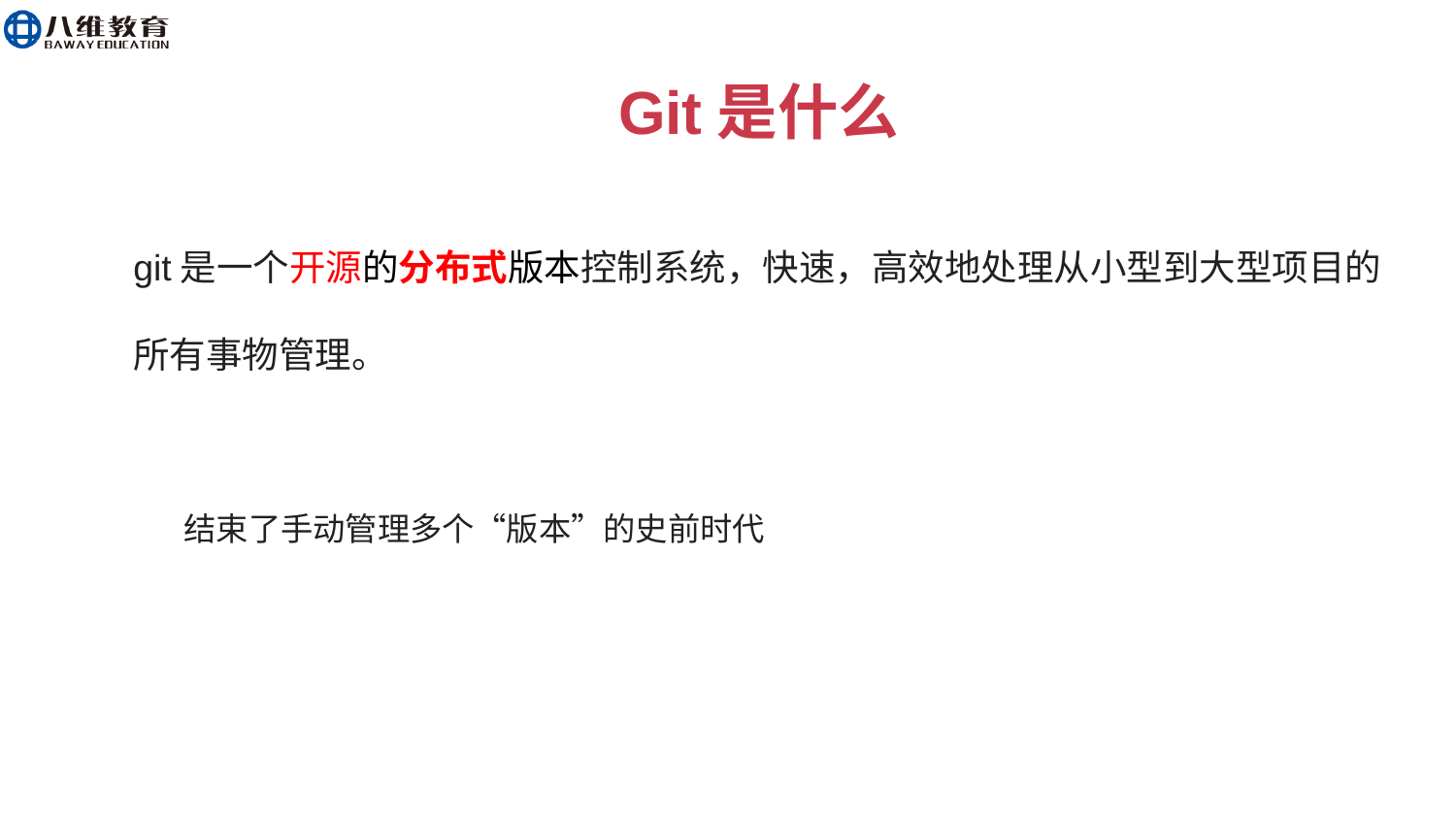

Git是什么
git是一个开源的分布式版本控制系统，快速，高效地处理从小型到大型项目的所有事物管理。

结束了手动管理多个“版本”的史前时代